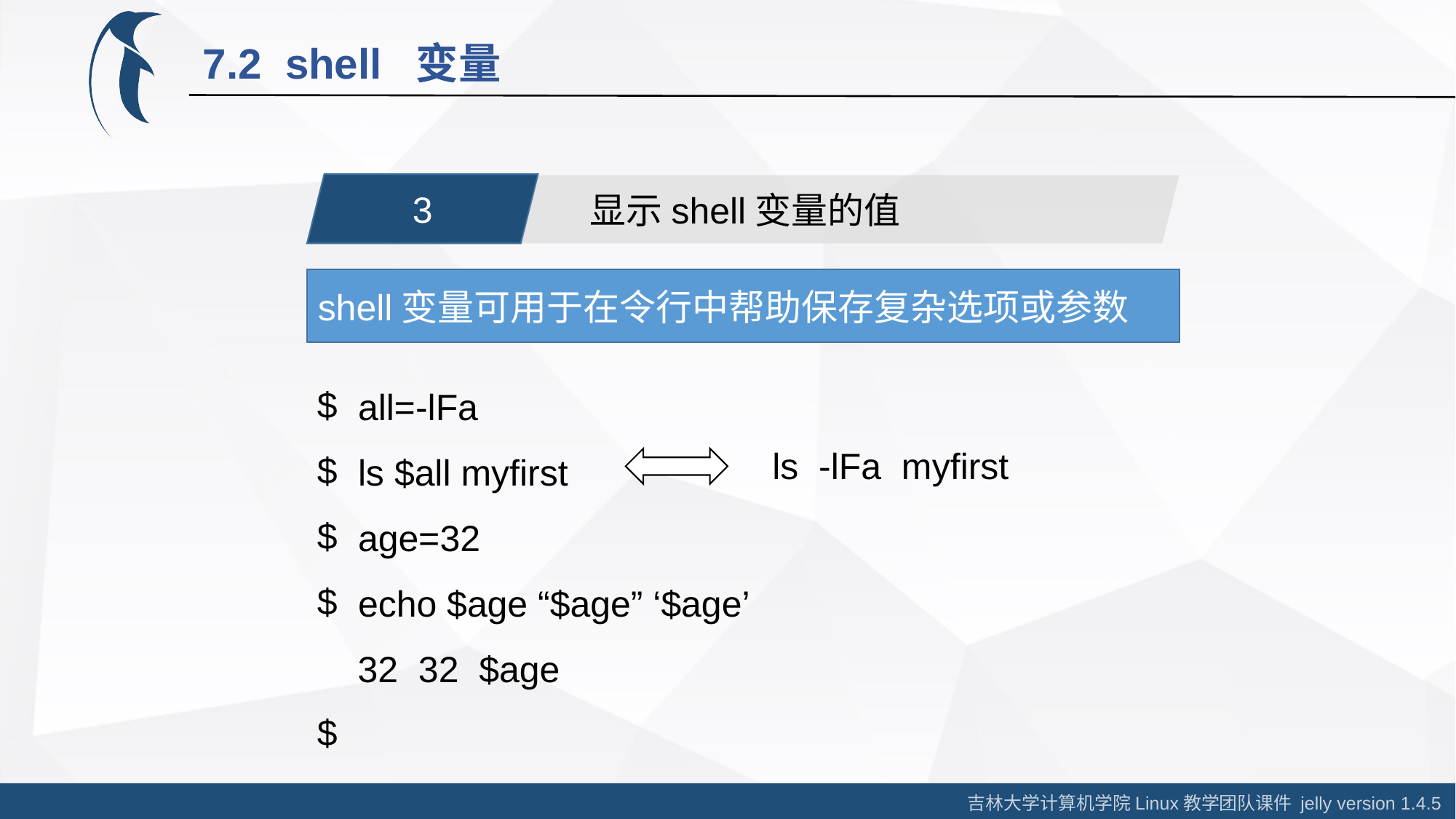

7.2  shell  变量
3
显示shell变量的值
shell变量可用于在令行中帮助保存复杂选项或参数
all=-lFa
ls $all myfirst
age=32
echo $age “$age” ‘$age’
    32  32  $age

ls  -lFa  myfirst